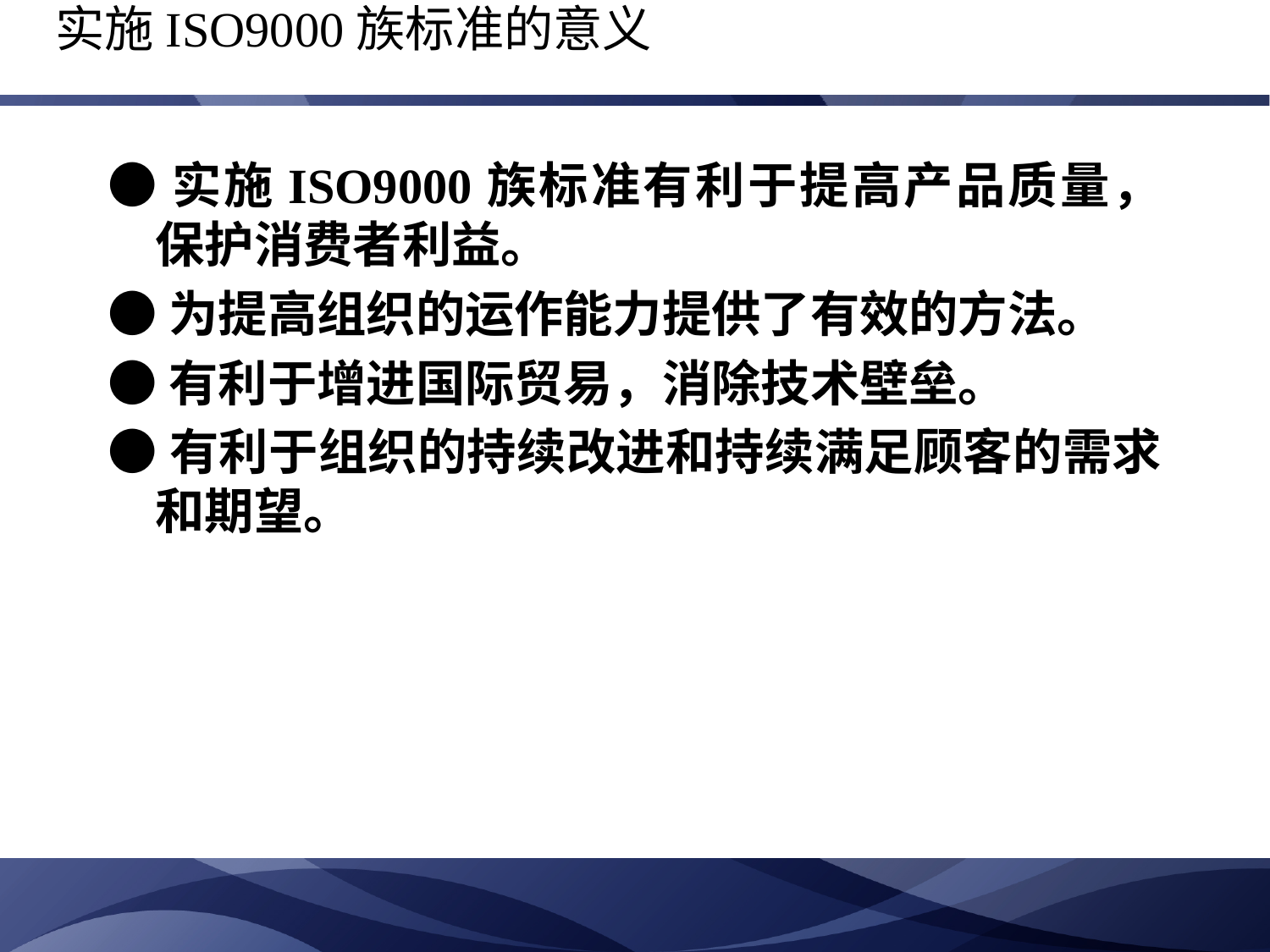

# 实施ISO9000族标准的意义
●实施ISO9000族标准有利于提高产品质量，保护消费者利益。
●为提高组织的运作能力提供了有效的方法。
●有利于增进国际贸易，消除技术壁垒。
●有利于组织的持续改进和持续满足顾客的需求和期望。